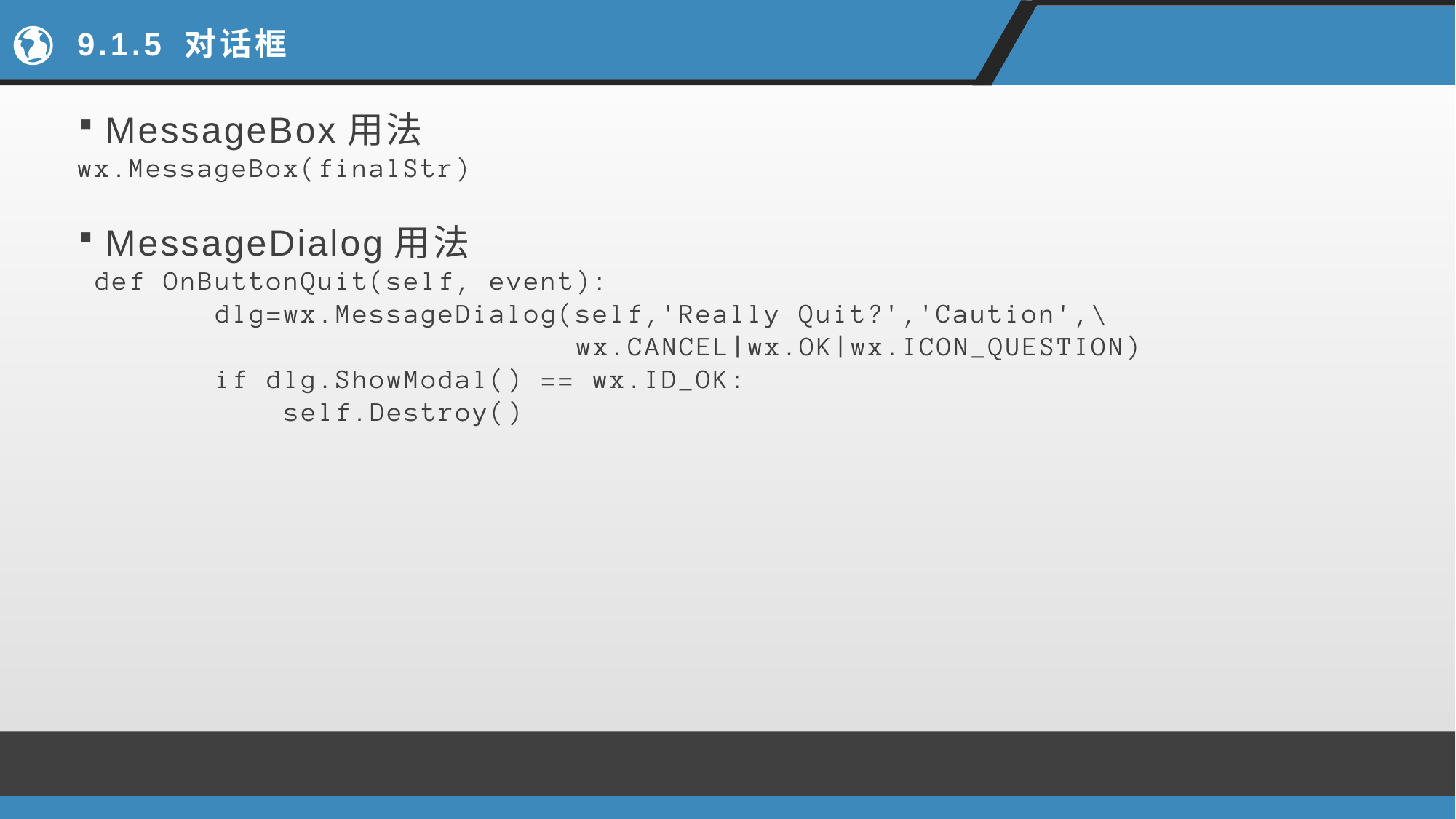

# 9.1.5 对话框

MessageBox用法
wx.MessageBox(finalStr)

MessageDialog用法
 def OnButtonQuit(self, event):
        dlg=wx.MessageDialog(self,'Really Quit?','Caution',\
                             wx.CANCEL|wx.OK|wx.ICON_QUESTION)
        if dlg.ShowModal() == wx.ID_OK:
            self.Destroy()